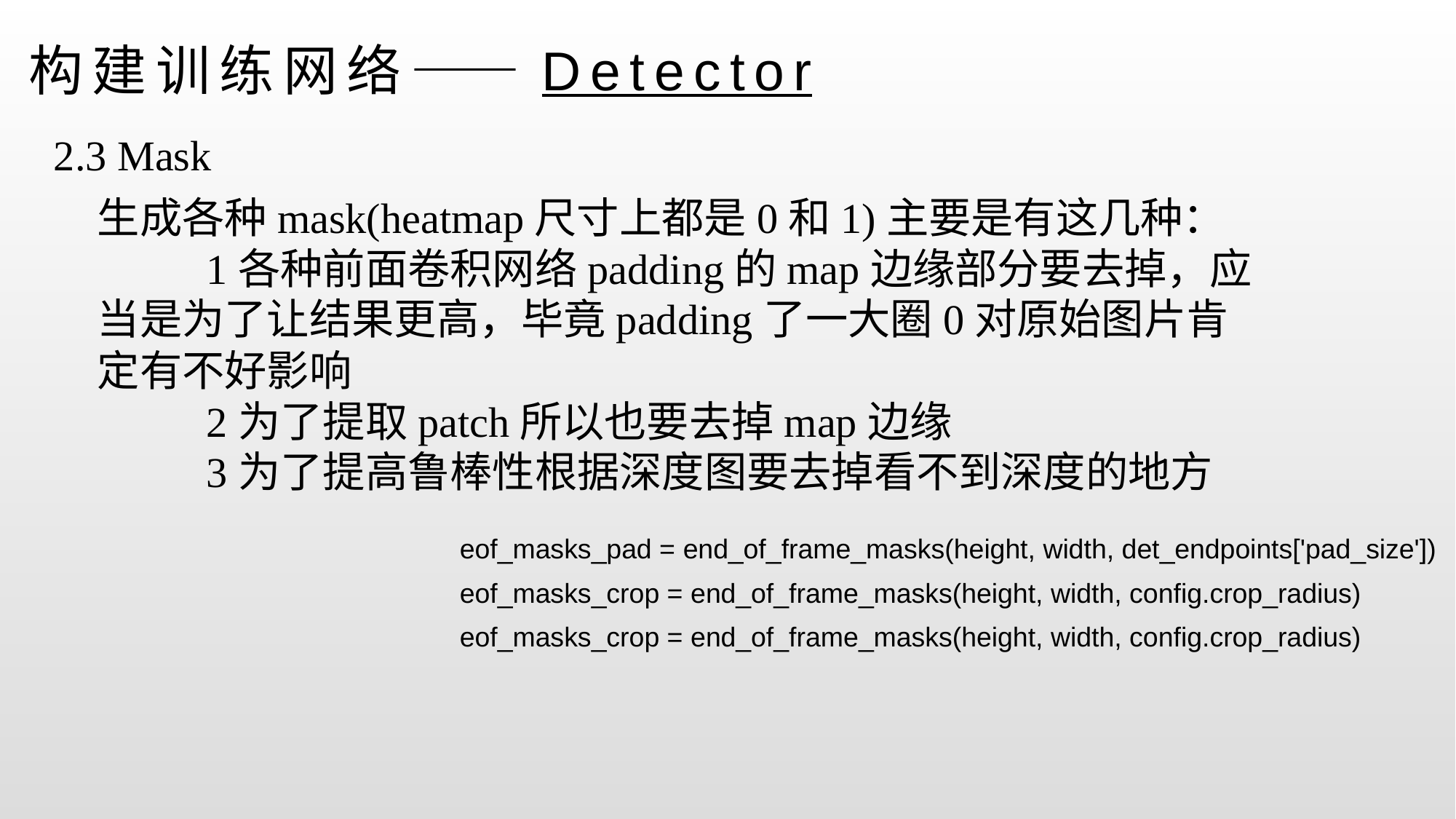

# 构建训练网络——Detector
2.3 Mask
生成各种mask(heatmap尺寸上都是0和1)主要是有这几种：
	1各种前面卷积网络padding的map边缘部分要去掉，应当是为了让结果更高，毕竟padding了一大圈0对原始图片肯定有不好影响
	2为了提取patch所以也要去掉map边缘
	3为了提高鲁棒性根据深度图要去掉看不到深度的地方
 eof_masks_pad = end_of_frame_masks(height, width, det_endpoints['pad_size'])
 eof_masks_crop = end_of_frame_masks(height, width, config.crop_radius)
 eof_masks_crop = end_of_frame_masks(height, width, config.crop_radius)